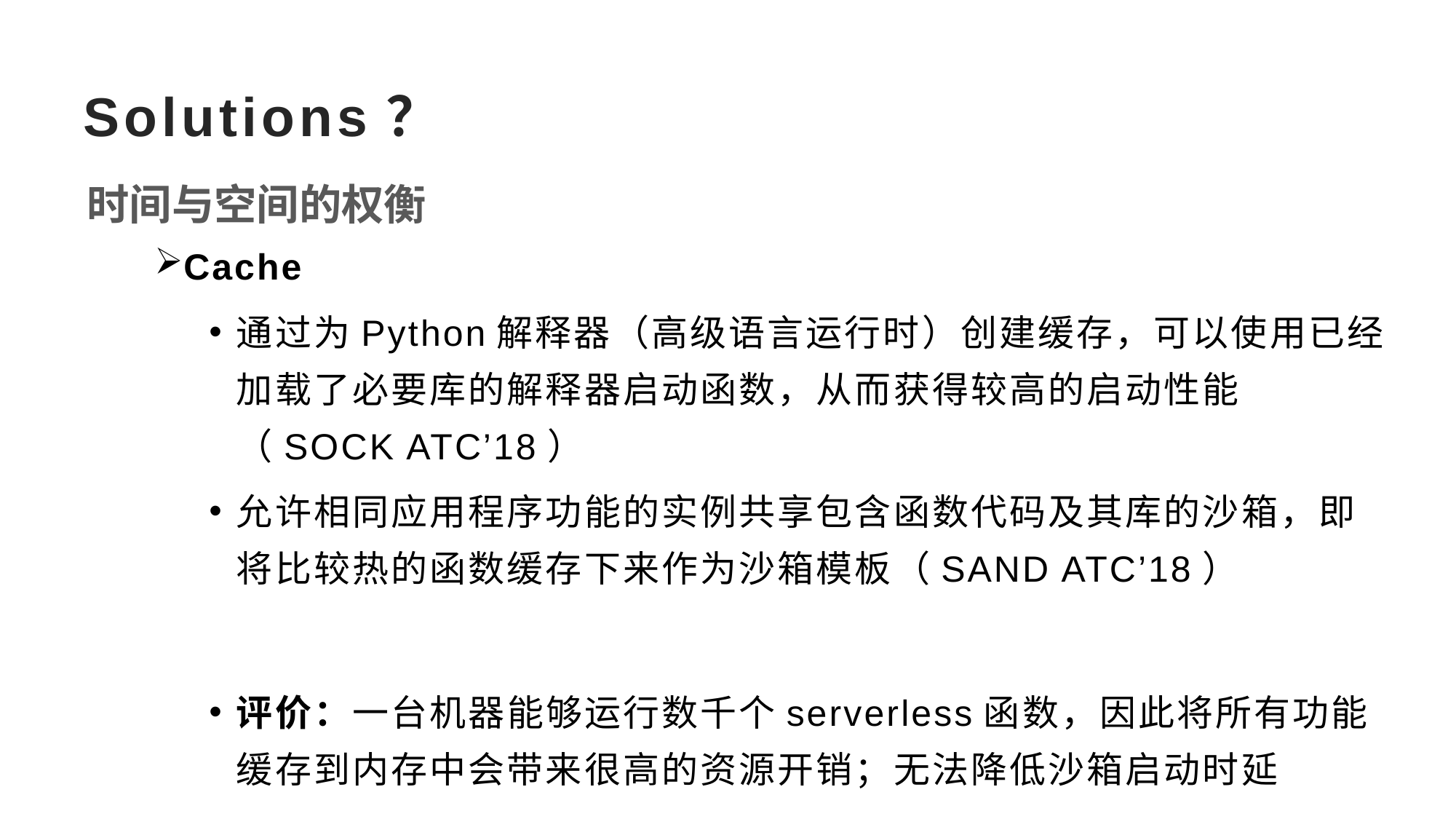

# Solutions？
时间与空间的权衡
Cache
通过为Python解释器（高级语言运行时）创建缓存，可以使用已经加载了必要库的解释器启动函数，从而获得较高的启动性能（SOCK ATC’18）
允许相同应用程序功能的实例共享包含函数代码及其库的沙箱，即将比较热的函数缓存下来作为沙箱模板（SAND ATC’18）

评价：一台机器能够运行数千个serverless函数，因此将所有功能缓存到内存中会带来很高的资源开销；无法降低沙箱启动时延